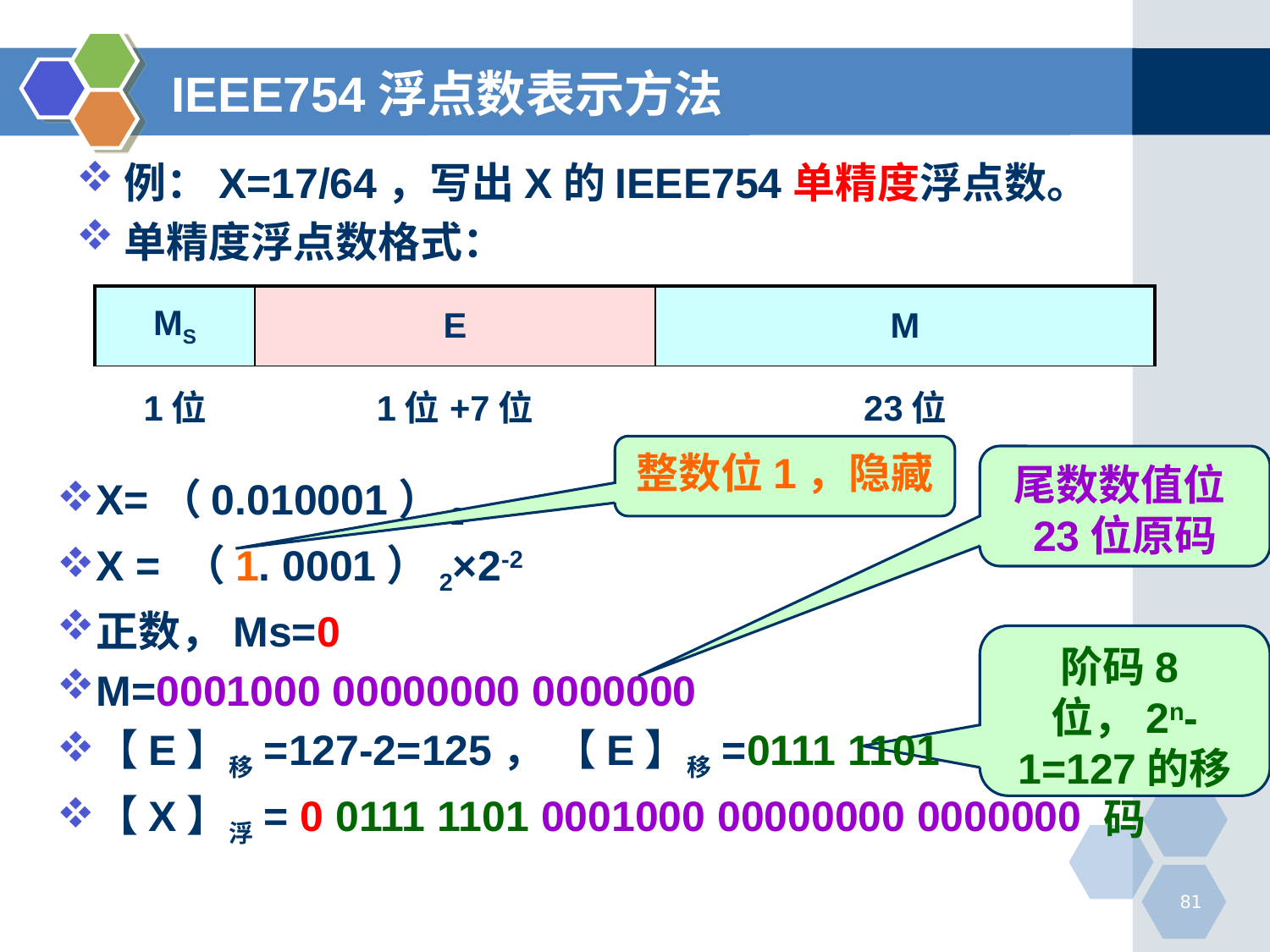

# IEEE754浮点数表示方法
例：X=17/64，写出X的IEEE754单精度浮点数。
单精度浮点数格式：
| MS | E | M |
| --- | --- | --- |
| 1位 | 1位+7位 | 23位 |
整数位1，隐藏
尾数数值位23位原码
X=（0.010001）2
X = （1. 0001）2×2-2
正数，Ms=0
M=0001000 00000000 0000000
【E】移=127-2=125， 【E】移=0111 1101
【X】浮= 0 0111 1101 0001000 00000000 0000000
阶码8位，2n-1=127的移码
81